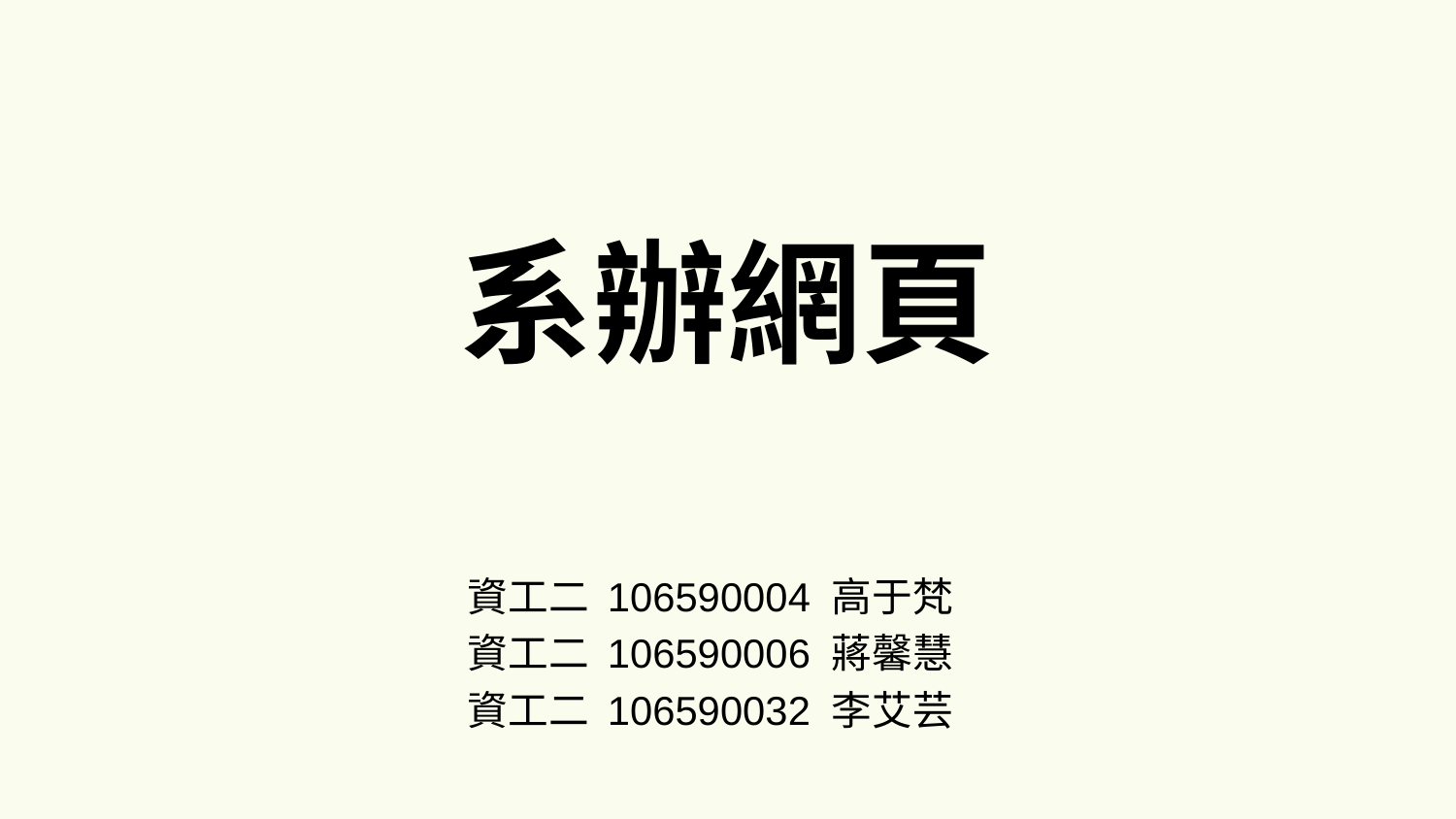

# 系辦網頁
資工二 106590004 高于梵
資工二 106590006 蔣馨慧
資工二 106590032 李艾芸